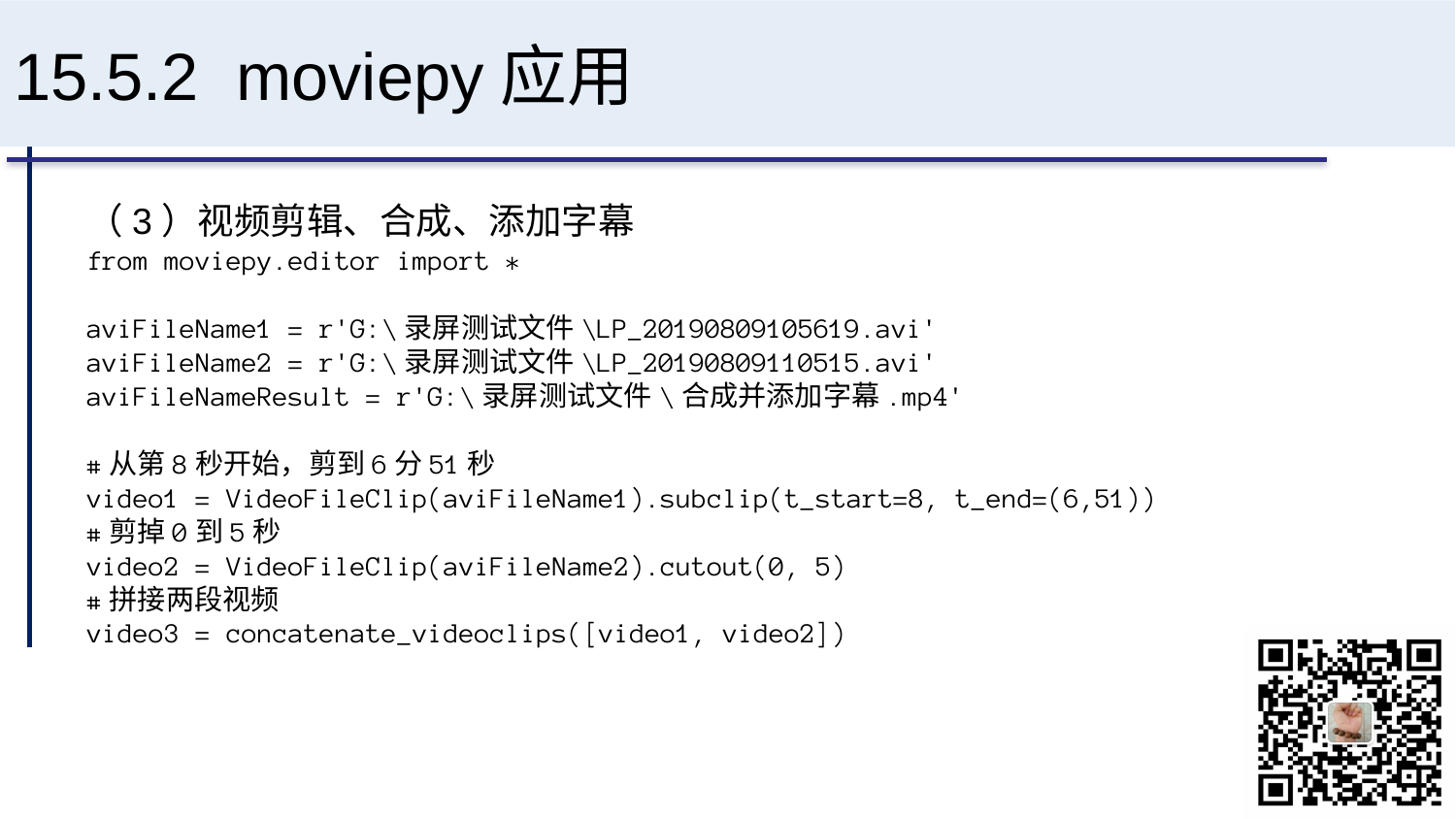

# 15.5.2  moviepy应用
（3）视频剪辑、合成、添加字幕
from moviepy.editor import *

aviFileName1 = r'G:\录屏测试文件\LP_20190809105619.avi'
aviFileName2 = r'G:\录屏测试文件\LP_20190809110515.avi'
aviFileNameResult = r'G:\录屏测试文件\合成并添加字幕.mp4'

#从第8秒开始，剪到6分51秒
video1 = VideoFileClip(aviFileName1).subclip(t_start=8, t_end=(6,51))
#剪掉0到5秒
video2 = VideoFileClip(aviFileName2).cutout(0, 5)
#拼接两段视频
video3 = concatenate_videoclips([video1, video2])